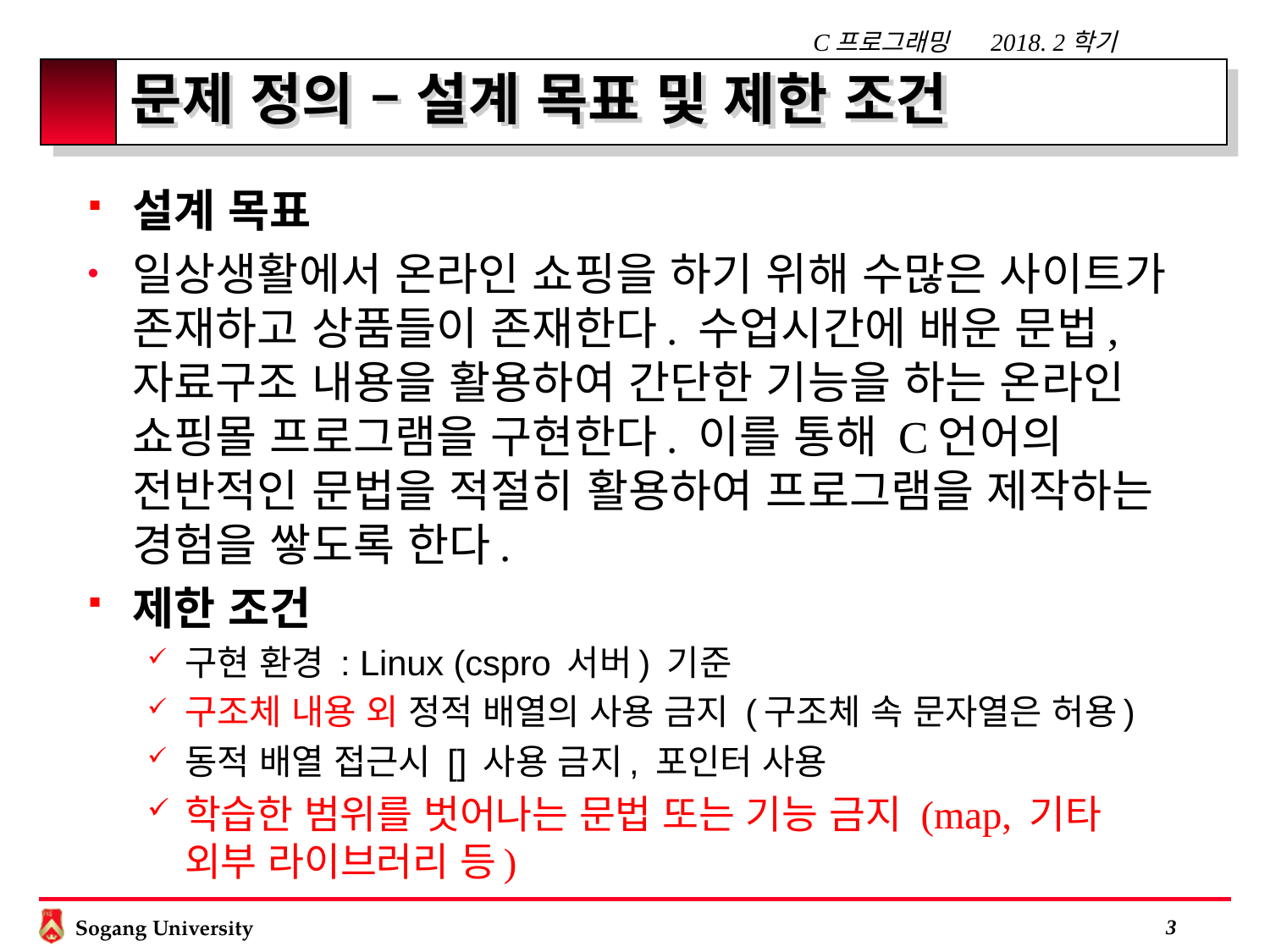

# 문제 정의 – 설계 목표 및 제한 조건
설계 목표
일상생활에서 온라인 쇼핑을 하기 위해 수많은 사이트가 존재하고 상품들이 존재한다. 수업시간에 배운 문법, 자료구조 내용을 활용하여 간단한 기능을 하는 온라인 쇼핑몰 프로그램을 구현한다. 이를 통해 C언어의 전반적인 문법을 적절히 활용하여 프로그램을 제작하는 경험을 쌓도록 한다.
제한 조건
구현 환경 : Linux (cspro 서버) 기준
구조체 내용 외 정적 배열의 사용 금지 (구조체 속 문자열은 허용)
동적 배열 접근시 [] 사용 금지, 포인터 사용
학습한 범위를 벗어나는 문법 또는 기능 금지 (map, 기타 외부 라이브러리 등)

 3